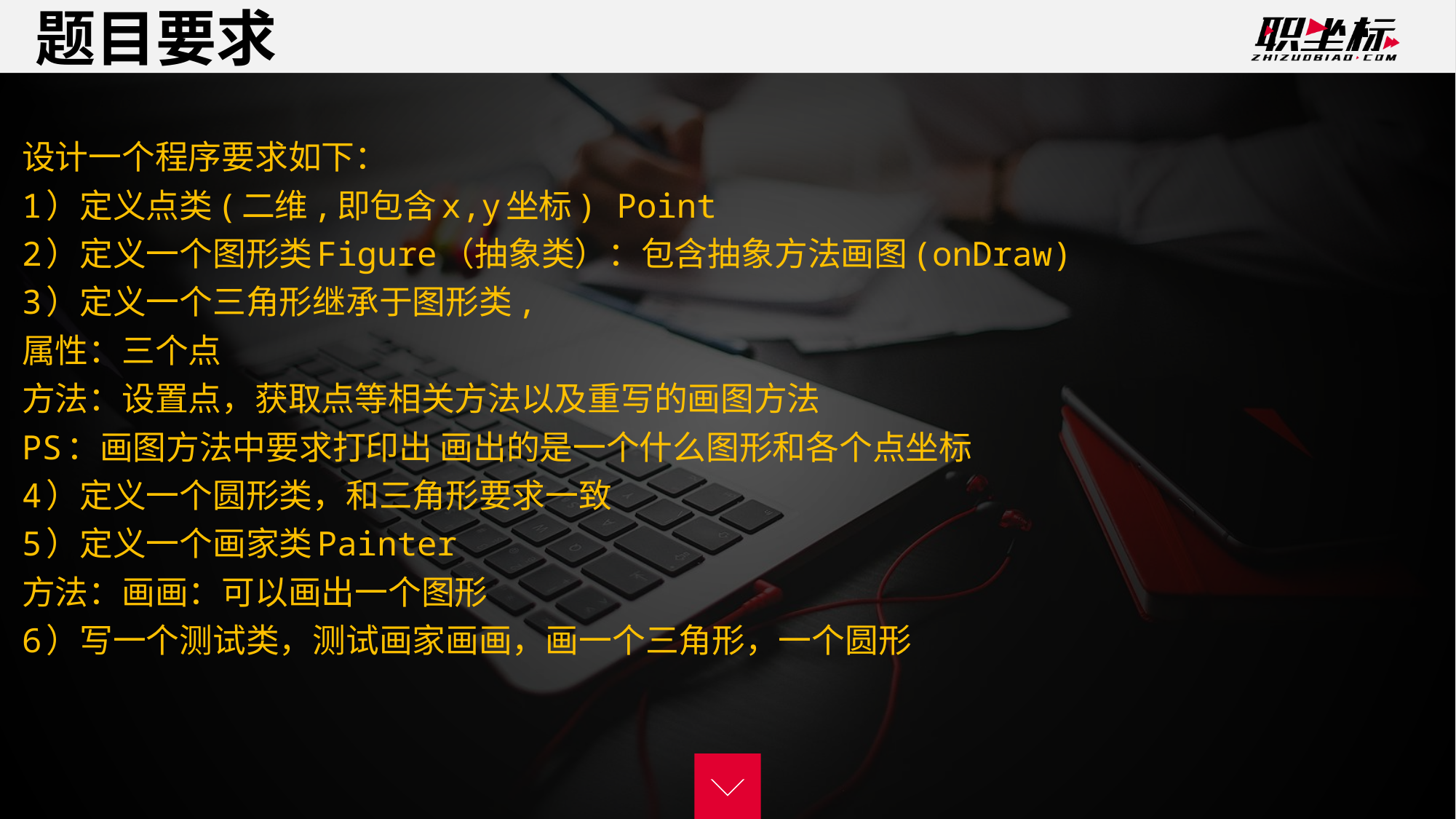

题目要求
设计一个程序要求如下：
1）定义点类(二维,即包含x,y坐标) Point
2）定义一个图形类Figure（抽象类）：包含抽象方法画图(onDraw)
3）定义一个三角形继承于图形类,
属性：三个点
方法：设置点，获取点等相关方法以及重写的画图方法
PS：画图方法中要求打印出 画出的是一个什么图形和各个点坐标
4）定义一个圆形类，和三角形要求一致
5）定义一个画家类Painter
方法：画画：可以画出一个图形
6）写一个测试类，测试画家画画，画一个三角形，一个圆形